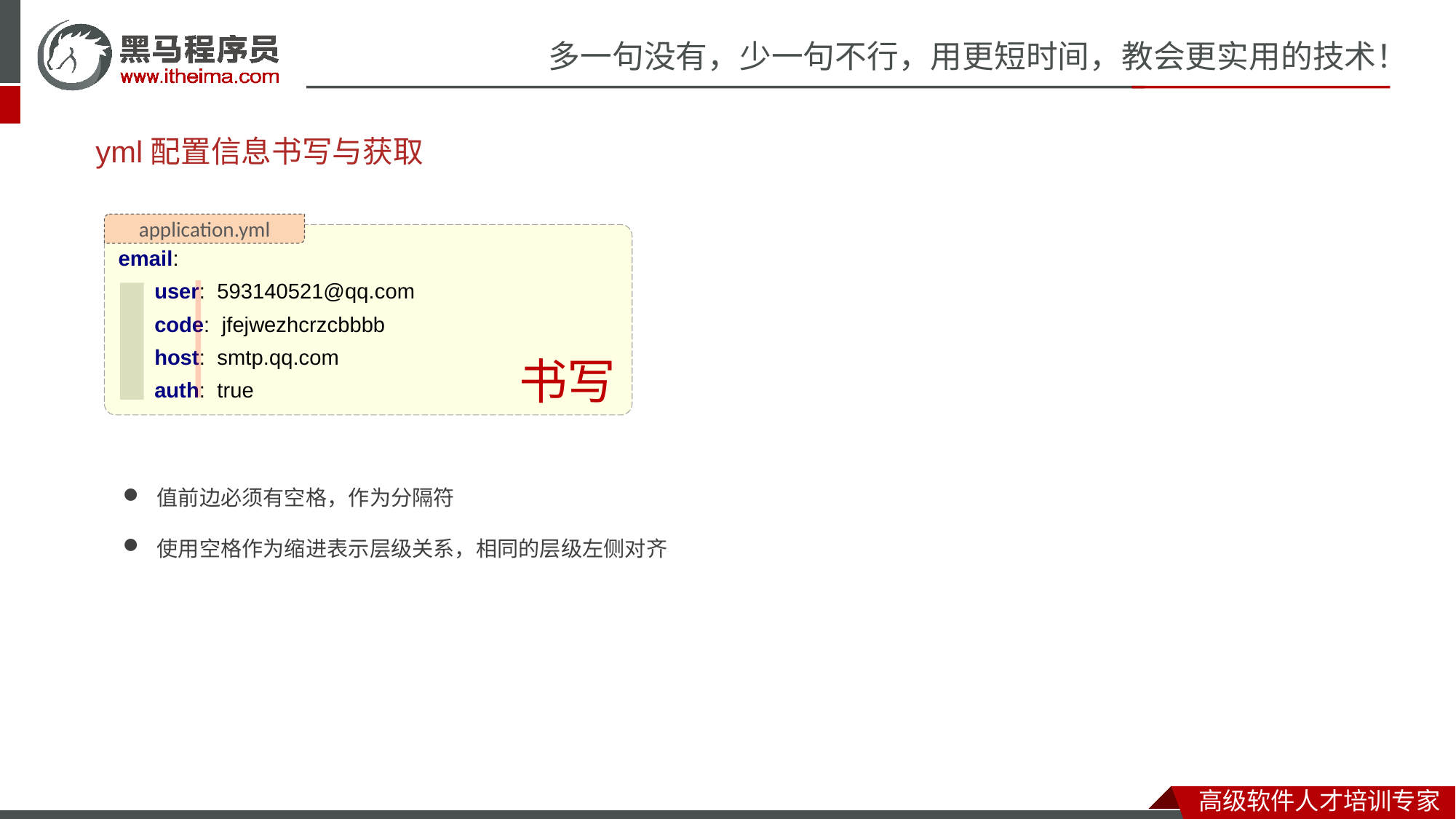

# yml配置信息书写与获取
application.yml
email:
      user:  593140521@qq.com
      code:  jfejwezhcrzcbbbb
      host:  smtp.qq.com
      auth:  true

书写
值前边必须有空格，作为分隔符
使用空格作为缩进表示层级关系，相同的层级左侧对齐